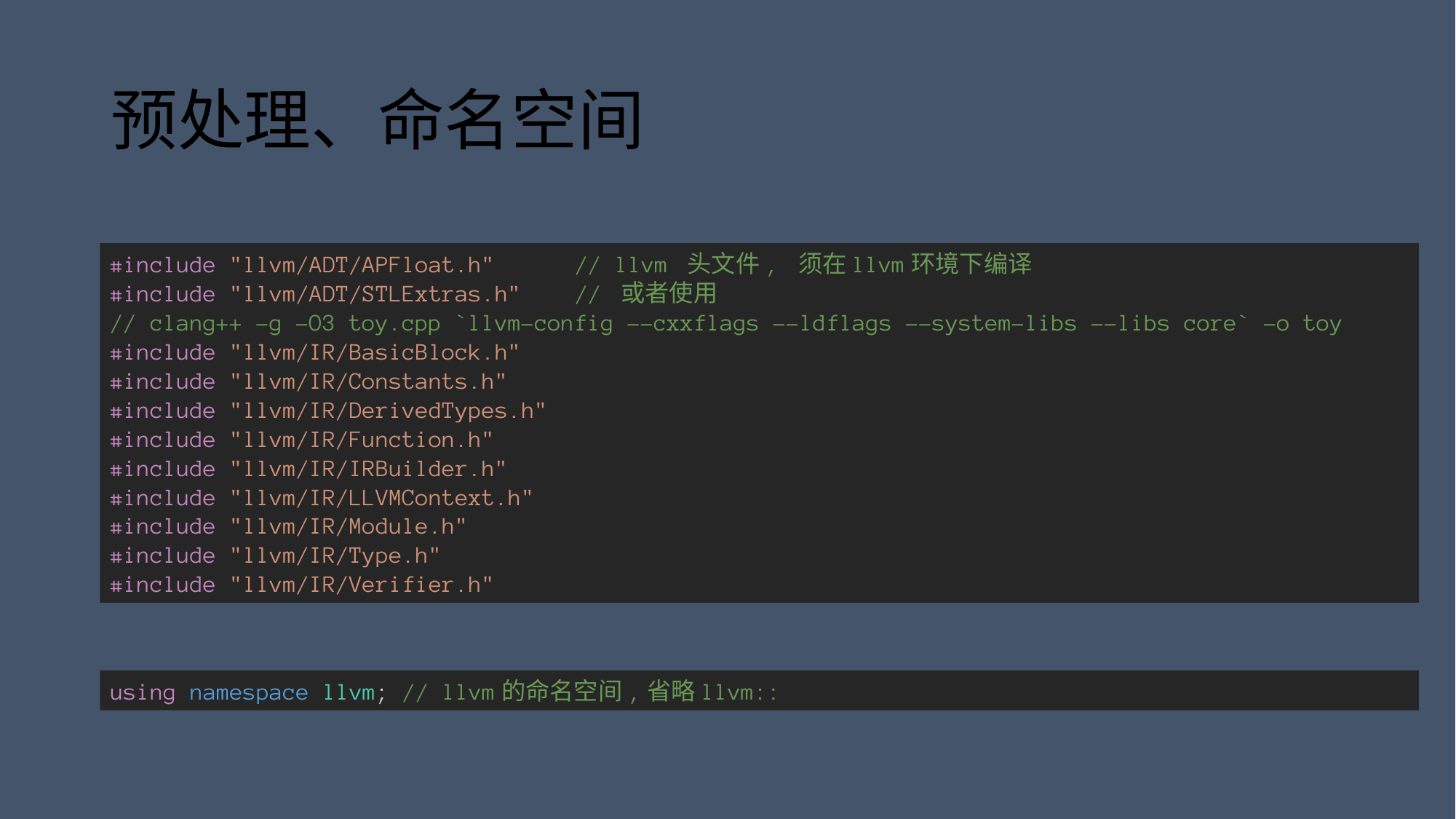

# 预处理、命名空间
#include "llvm/ADT/APFloat.h"      // llvm 头文件, 须在llvm环境下编译
#include "llvm/ADT/STLExtras.h"    // 或者使用
// clang++ -g -O3 toy.cpp `llvm-config --cxxflags --ldflags --system-libs --libs core` -o toy
#include "llvm/IR/BasicBlock.h"
#include "llvm/IR/Constants.h"
#include "llvm/IR/DerivedTypes.h"
#include "llvm/IR/Function.h"
#include "llvm/IR/IRBuilder.h"
#include "llvm/IR/LLVMContext.h"
#include "llvm/IR/Module.h"
#include "llvm/IR/Type.h"
#include "llvm/IR/Verifier.h"
using namespace llvm; // llvm的命名空间,省略llvm::